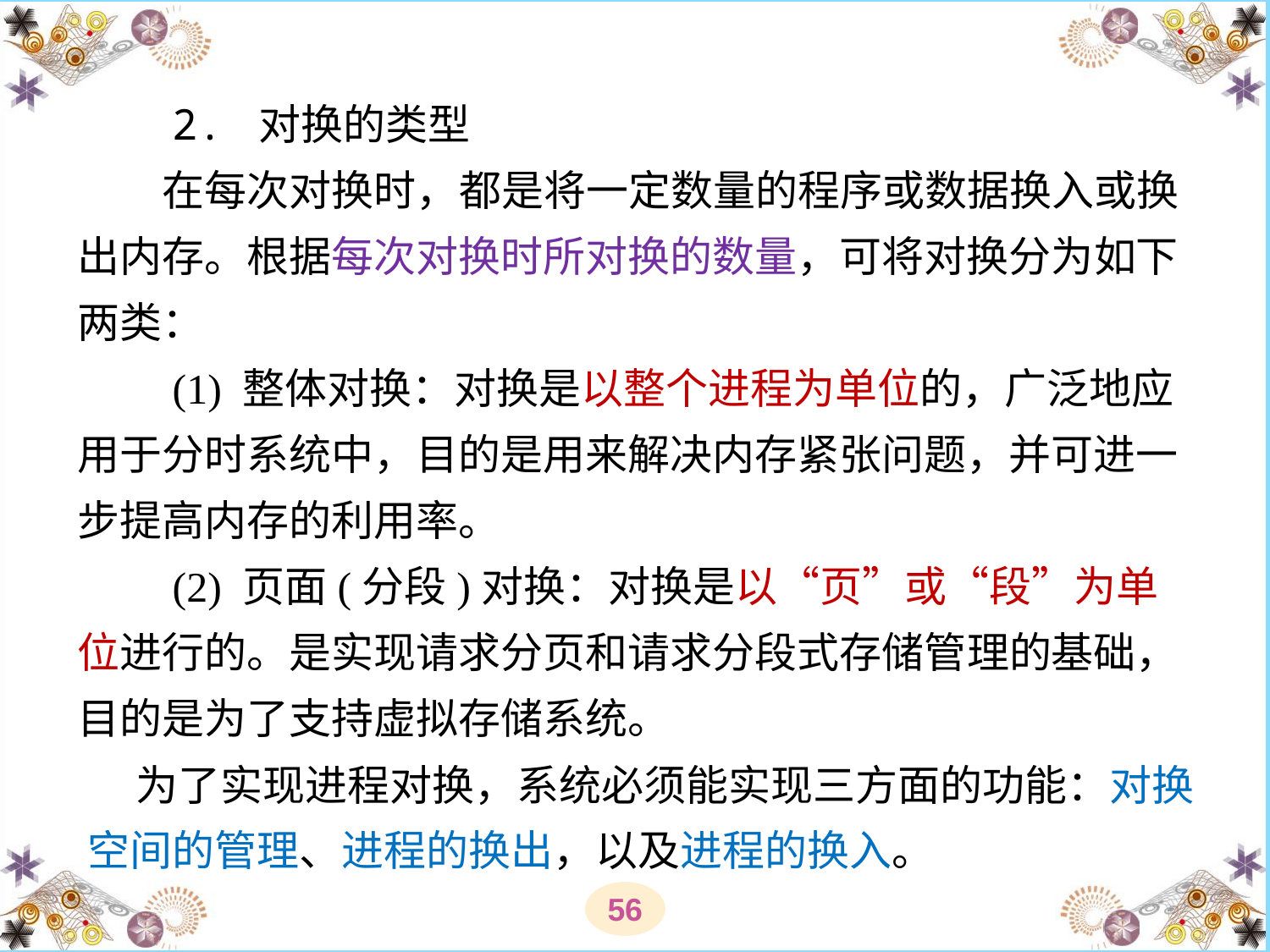

# 2. 对换的类型 　　在每次对换时，都是将一定数量的程序或数据换入或换出内存。根据每次对换时所对换的数量，可将对换分为如下两类： 　　(1) 整体对换：对换是以整个进程为单位的，广泛地应用于分时系统中，目的是用来解决内存紧张问题，并可进一步提高内存的利用率。 　　(2) 页面(分段)对换：对换是以“页”或“段”为单位进行的。是实现请求分页和请求分段式存储管理的基础，目的是为了支持虚拟存储系统。
    为了实现进程对换，系统必须能实现三方面的功能：对换空间的管理、进程的换出，以及进程的换入。